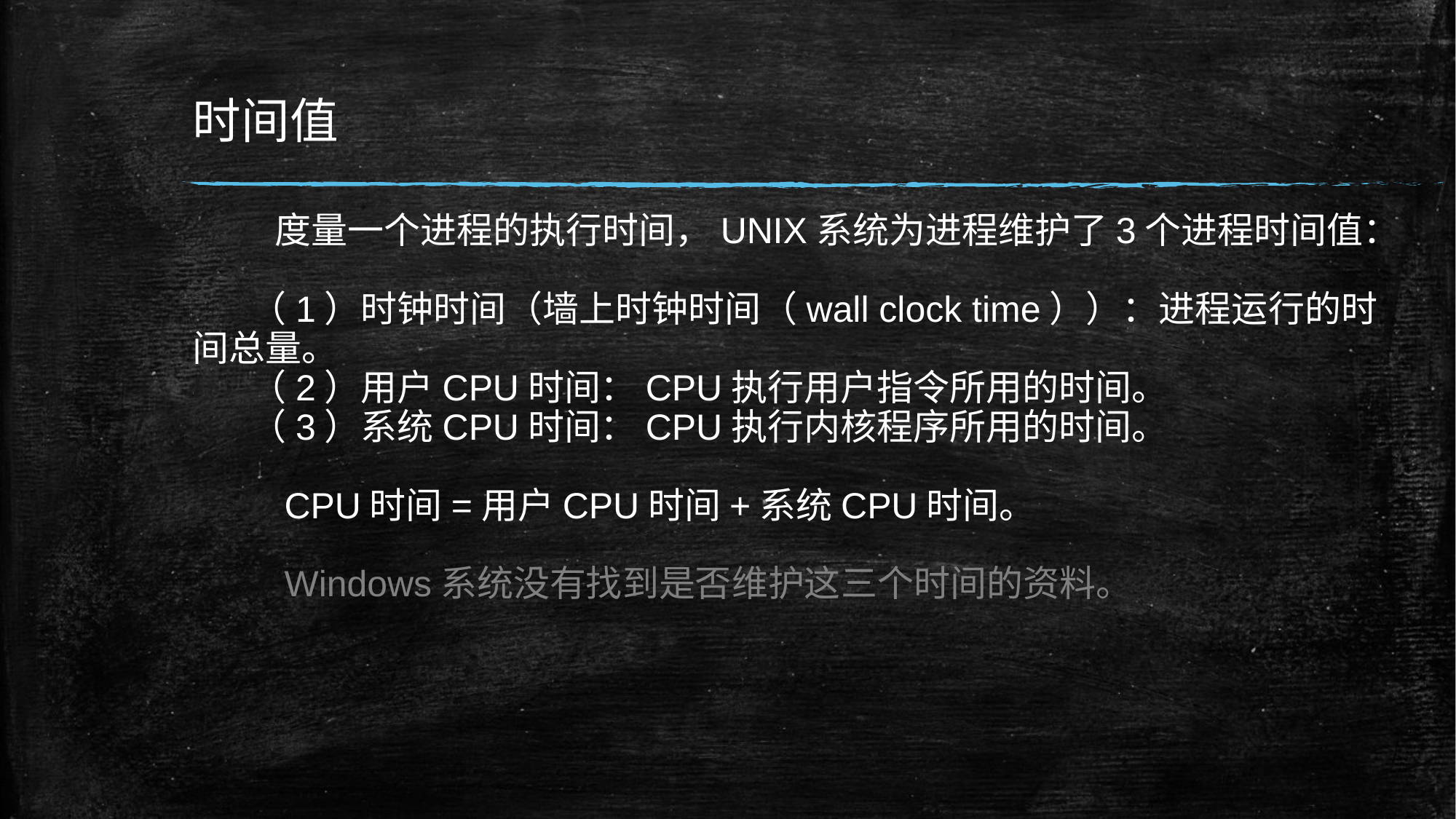

# 时间值
         度量一个进程的执行时间，UNIX系统为进程维护了3个进程时间值：

      （1）时钟时间（墙上时钟时间（wall clock time））：进程运行的时间总量。
      （2）用户CPU时间：CPU执行用户指令所用的时间。
      （3）系统CPU时间：CPU执行内核程序所用的时间。

         CPU时间=用户CPU时间+系统CPU时间。

         Windows系统没有找到是否维护这三个时间的资料。